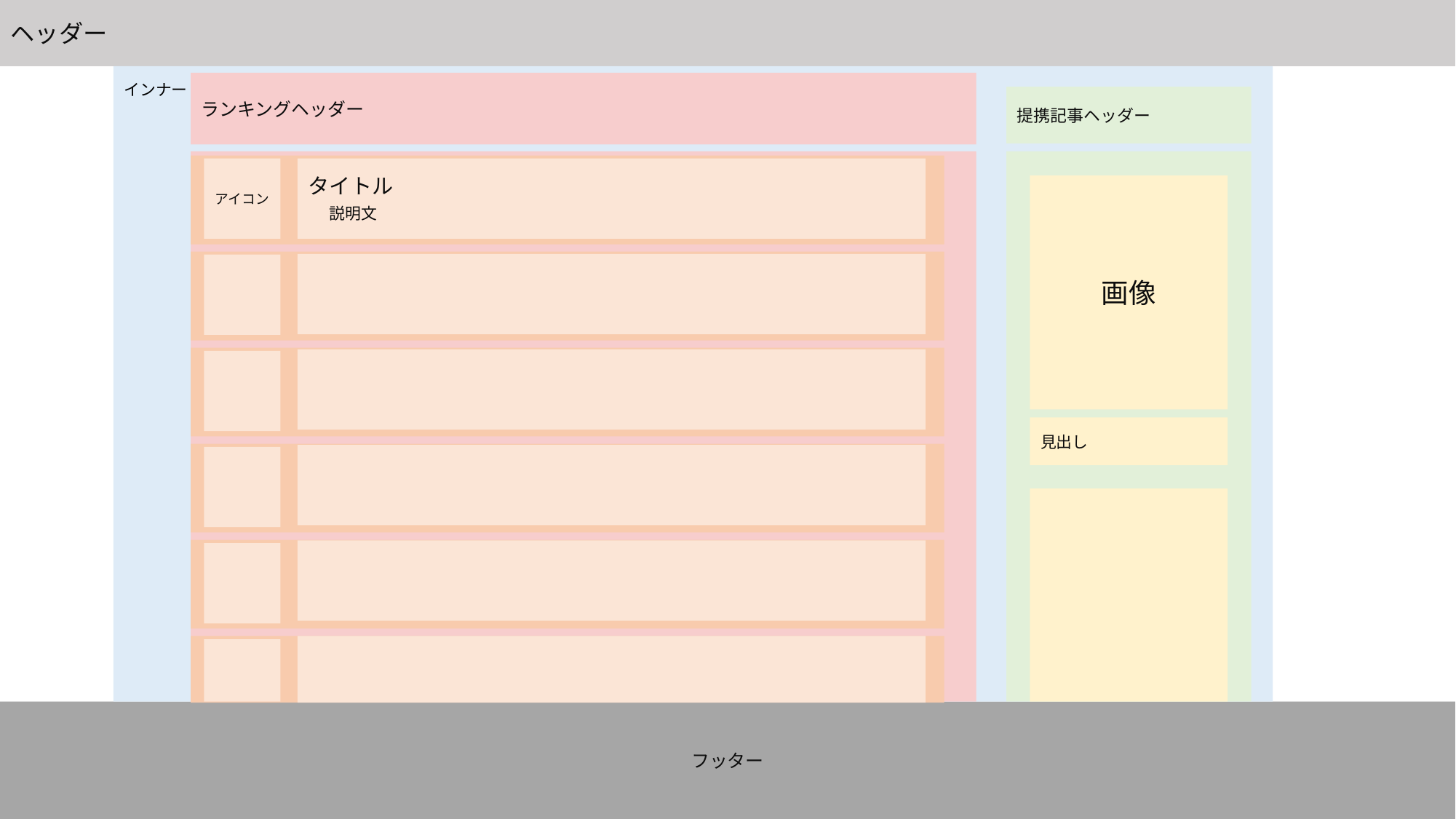

ヘッダー

ランキングヘッダー
インナー
提携記事ヘッダー

アイコン
タイトル
　説明文
画像

見出し

フッター